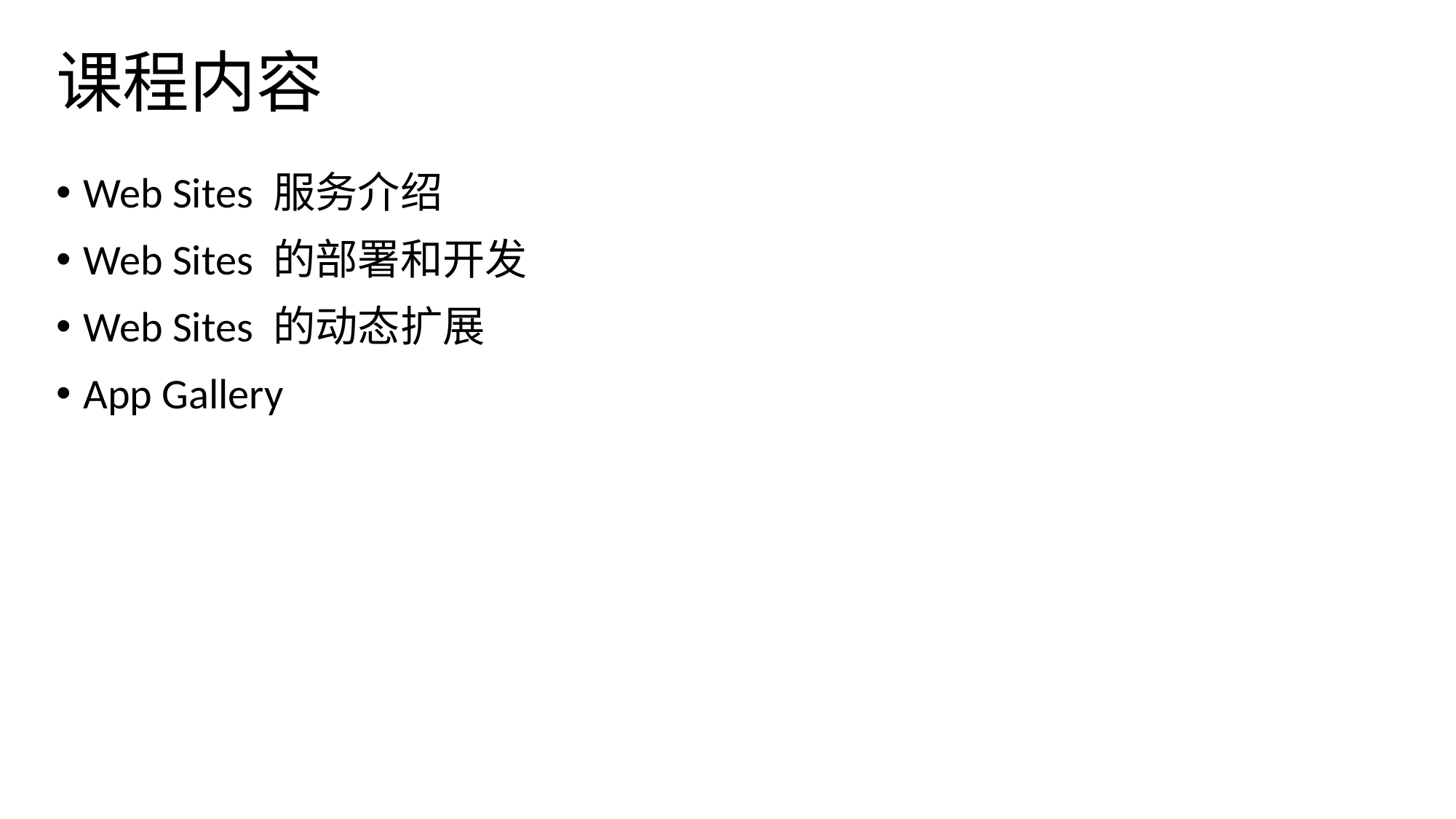

# 课程内容
Web Sites 服务介绍
Web Sites 的部署和开发
Web Sites 的动态扩展
App Gallery